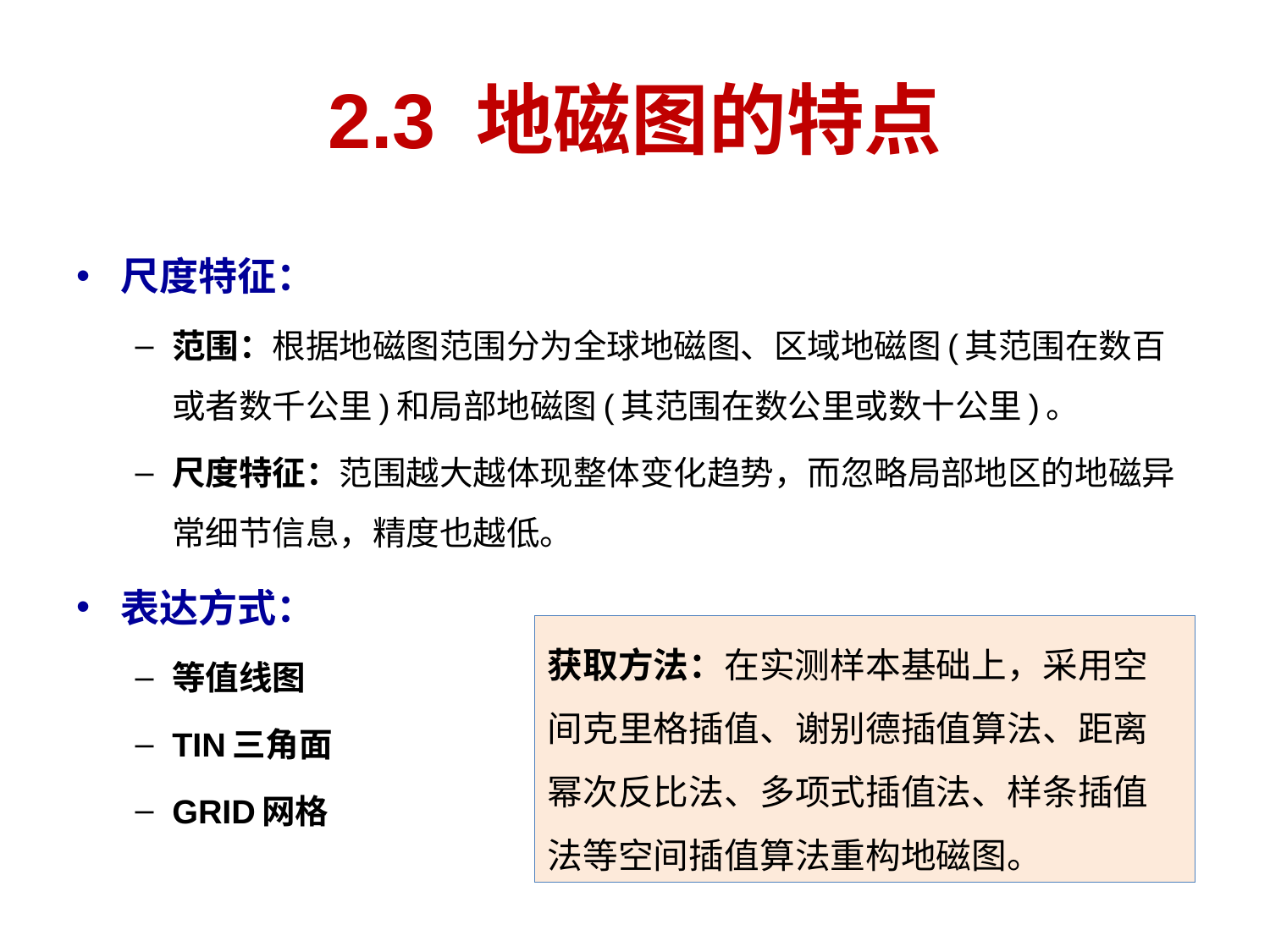

# 2.3 地磁图的特点
尺度特征：
范围：根据地磁图范围分为全球地磁图、区域地磁图(其范围在数百或者数千公里)和局部地磁图(其范围在数公里或数十公里)。
尺度特征：范围越大越体现整体变化趋势，而忽略局部地区的地磁异常细节信息，精度也越低。
表达方式：
等值线图
TIN三角面
GRID网格
获取方法：在实测样本基础上，采用空间克里格插值、谢别德插值算法、距离幂次反比法、多项式插值法、样条插值法等空间插值算法重构地磁图。